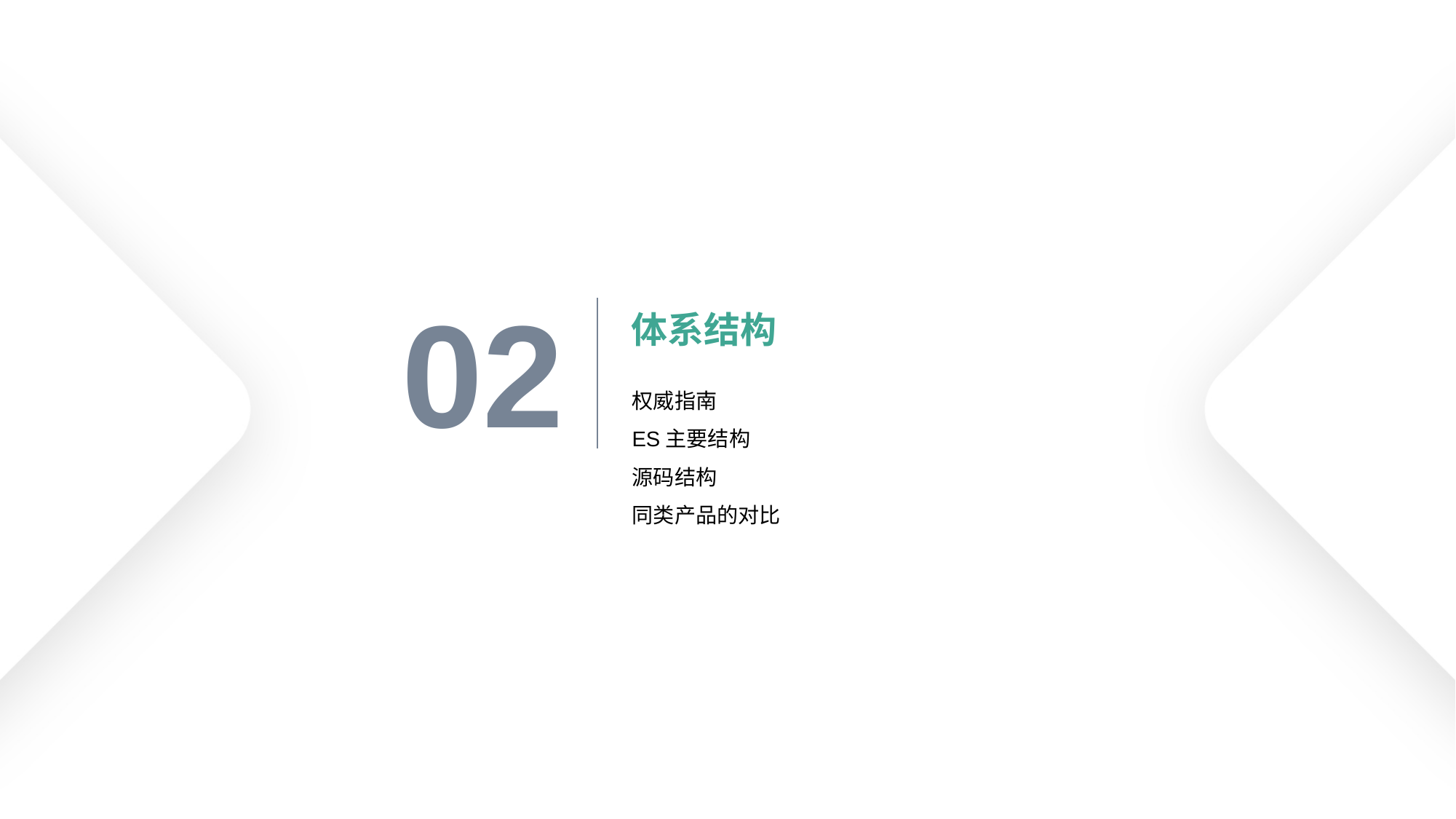

02
# 体系结构
权威指南
ES主要结构
源码结构
同类产品的对比